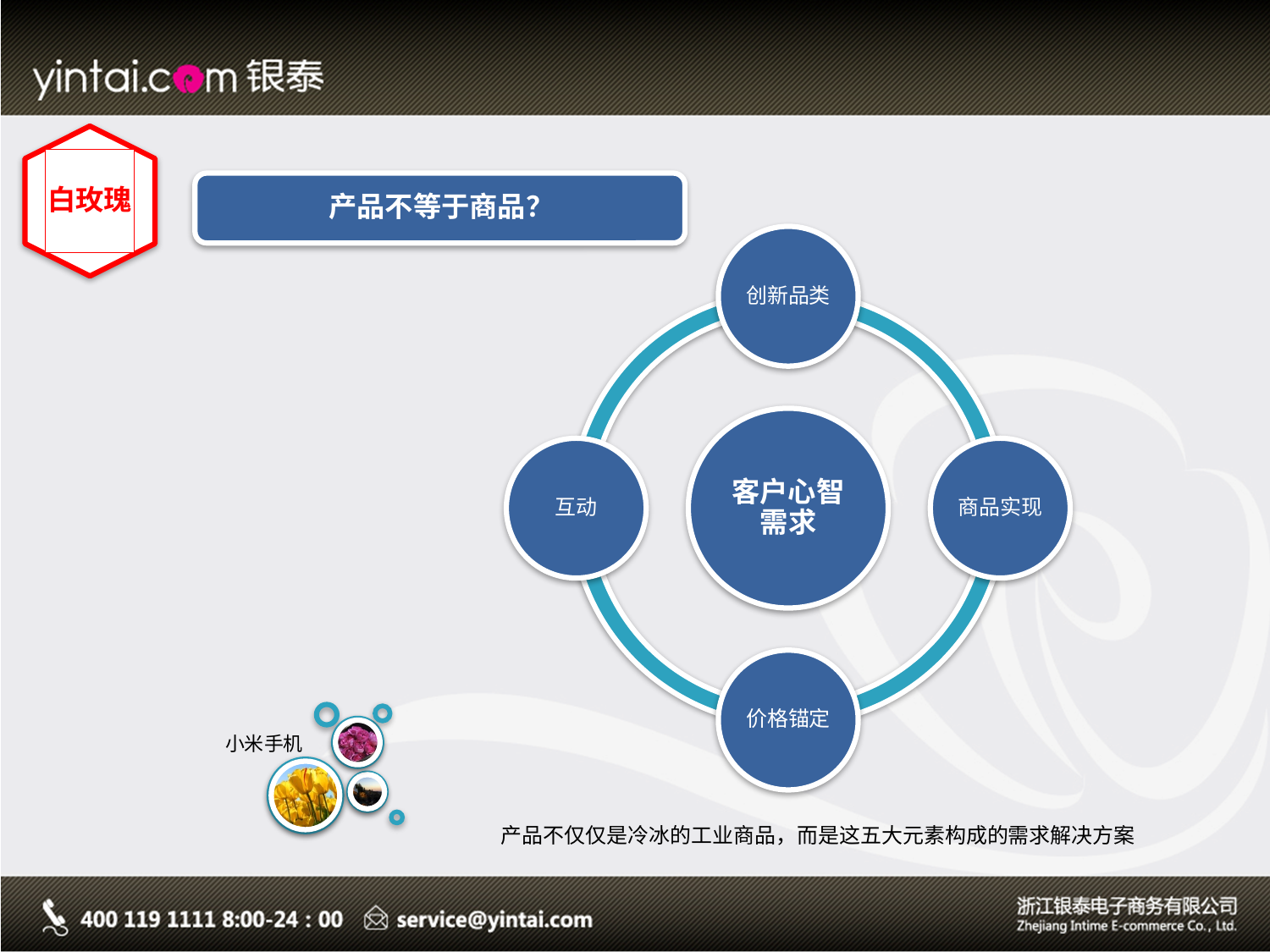

产品不等于商品？

白玫瑰
客户心智需求
创新品类
商品实现
价格锚定
互动
小米手机

产品不仅仅是冷冰的工业商品，而是这五大元素构成的需求解决方案